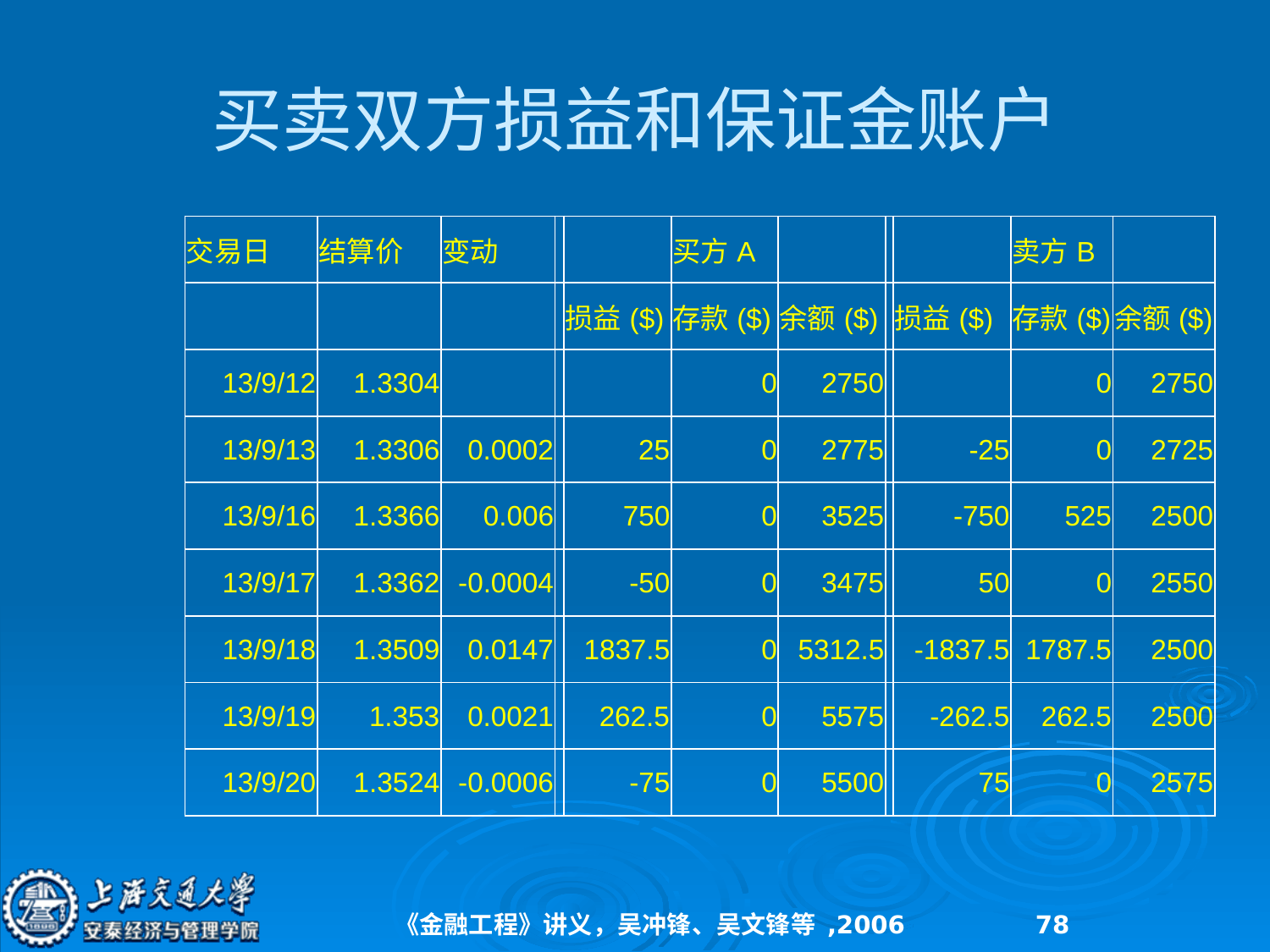

# 买卖双方损益和保证金账户
| 交易日 | 结算价 | 变动 |  |  | 买方A |  |  |  | 卖方B |  |
| --- | --- | --- | --- | --- | --- | --- | --- | --- | --- | --- |
|  |  |  |  | 损益($) | 存款($) | 余额($) |  | 损益($) | 存款($) | 余额($) |
| 13/9/12 | 1.3304 |  |  |  | 0 | 2750 |  |  | 0 | 2750 |
| 13/9/13 | 1.3306 | 0.0002 |  | 25 | 0 | 2775 |  | -25 | 0 | 2725 |
| 13/9/16 | 1.3366 | 0.006 |  | 750 | 0 | 3525 |  | -750 | 525 | 2500 |
| 13/9/17 | 1.3362 | -0.0004 |  | -50 | 0 | 3475 |  | 50 | 0 | 2550 |
| 13/9/18 | 1.3509 | 0.0147 |  | 1837.5 | 0 | 5312.5 |  | -1837.5 | 1787.5 | 2500 |
| 13/9/19 | 1.353 | 0.0021 |  | 262.5 | 0 | 5575 |  | -262.5 | 262.5 | 2500 |
| 13/9/20 | 1.3524 | -0.0006 |  | -75 | 0 | 5500 |  | 75 | 0 | 2575 |